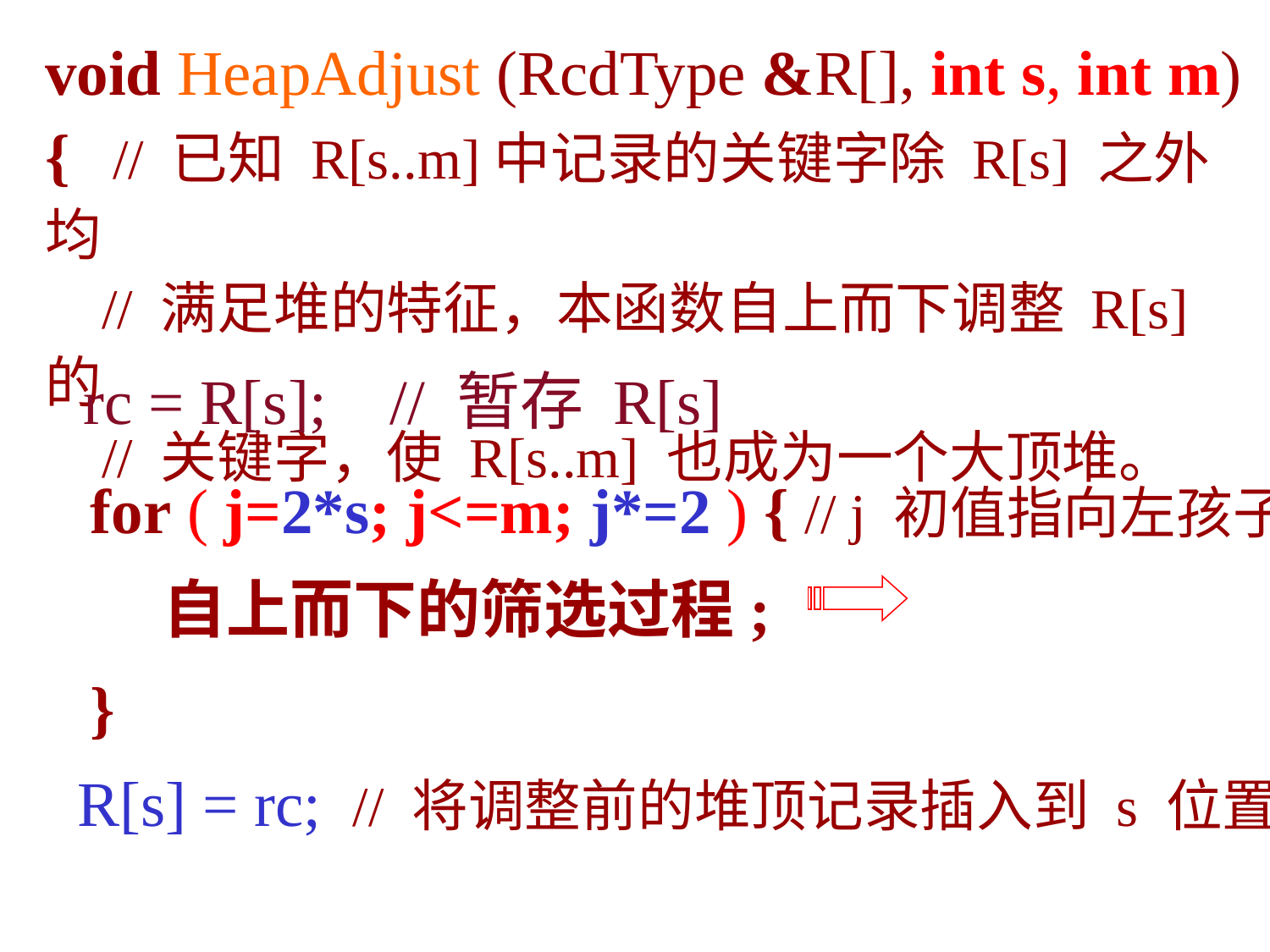

void HeapAdjust (RcdType &R[], int s, int m)
{   // 已知 R[s..m]中记录的关键字除 R[s] 之外均
    // 满足堆的特征，本函数自上而下调整 R[s] 的
    // 关键字，使 R[s..m] 也成为一个大顶堆。

} // HeapAdjust
rc = R[s];    // 暂存 R[s]
for ( j=2*s; j<=m; j*=2 ) { // j 初值指向左孩子
    自上而下的筛选过程;
}

R[s] = rc;  // 将调整前的堆顶记录插入到 s 位置